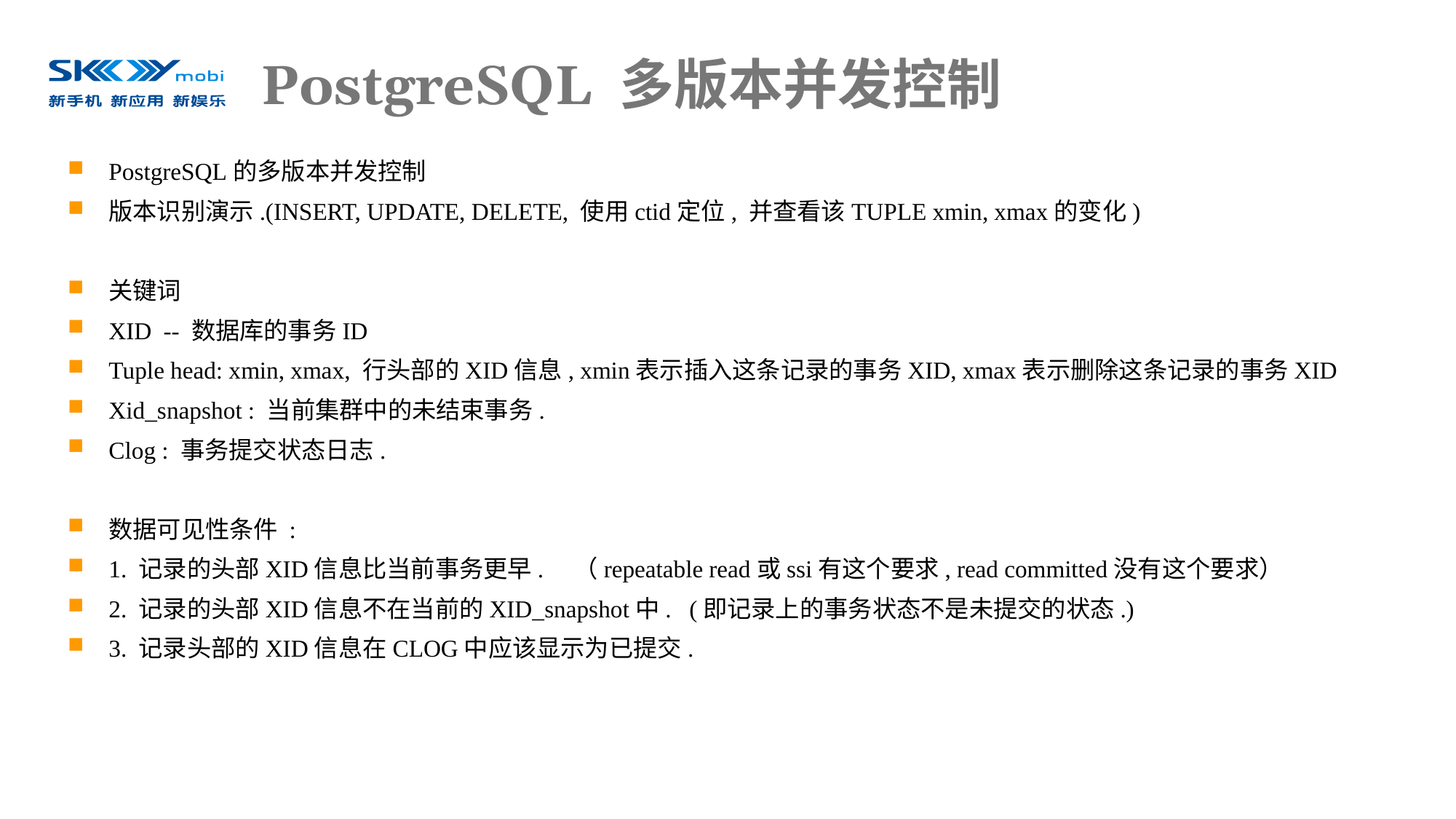

# PostgreSQL 多版本并发控制
PostgreSQL的多版本并发控制
版本识别演示.(INSERT, UPDATE, DELETE, 使用ctid定位, 并查看该TUPLE xmin, xmax的变化)

关键词
XID  -- 数据库的事务ID
Tuple head: xmin, xmax, 行头部的XID信息, xmin表示插入这条记录的事务XID, xmax表示删除这条记录的事务XID
Xid_snapshot : 当前集群中的未结束事务.
Clog : 事务提交状态日志.

数据可见性条件 :
1. 记录的头部XID信息比当前事务更早.　（repeatable read或ssi有这个要求, read committed没有这个要求）
2. 记录的头部XID信息不在当前的XID_snapshot中.   (即记录上的事务状态不是未提交的状态.)
3. 记录头部的XID信息在CLOG中应该显示为已提交.